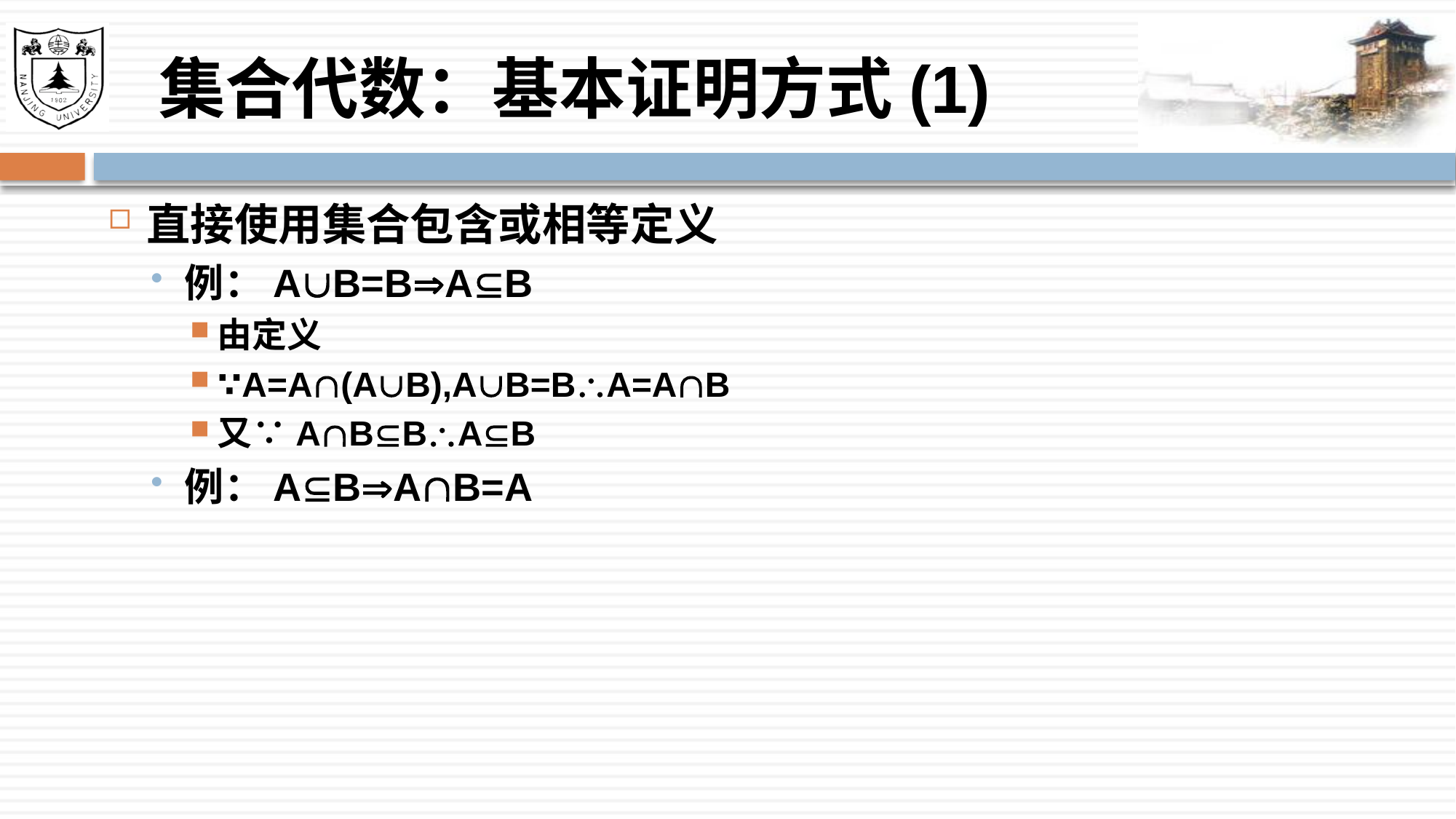

# 集合代数：基本证明方式(1)
直接使用集合包含或相等定义
例：A∪B=B⇒A⊆B
由定义
∵A=A∩(A∪B),A∪B=B∴A=A∩B
又∵A∩B⊆B∴A⊆B
例：A⊆B⇒A∩B=A